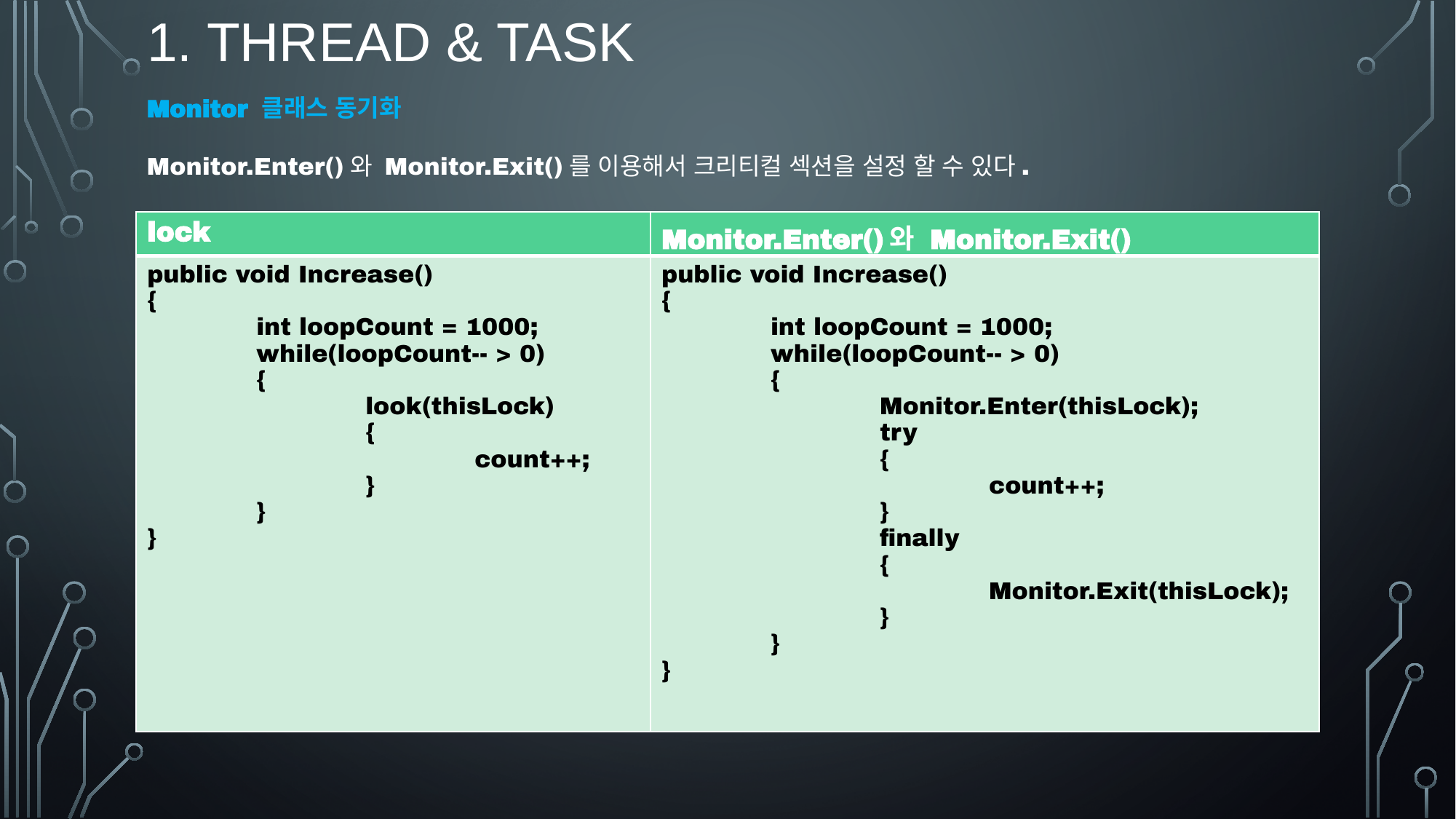

# 1. Thread & task
Monitor 클래스 동기화

Monitor.Enter()와 Monitor.Exit()를 이용해서 크리티컬 섹션을 설정 할 수 있다.
| lock | Monitor.Enter()와 Monitor.Exit() |
| --- | --- |
| public void Increase() { int loopCount = 1000; while(loopCount-- > 0) { look(thisLock) { count++; } } } | public void Increase() { int loopCount = 1000; while(loopCount-- > 0) { Monitor.Enter(thisLock); try { count++; } finally { Monitor.Exit(thisLock); } } } |